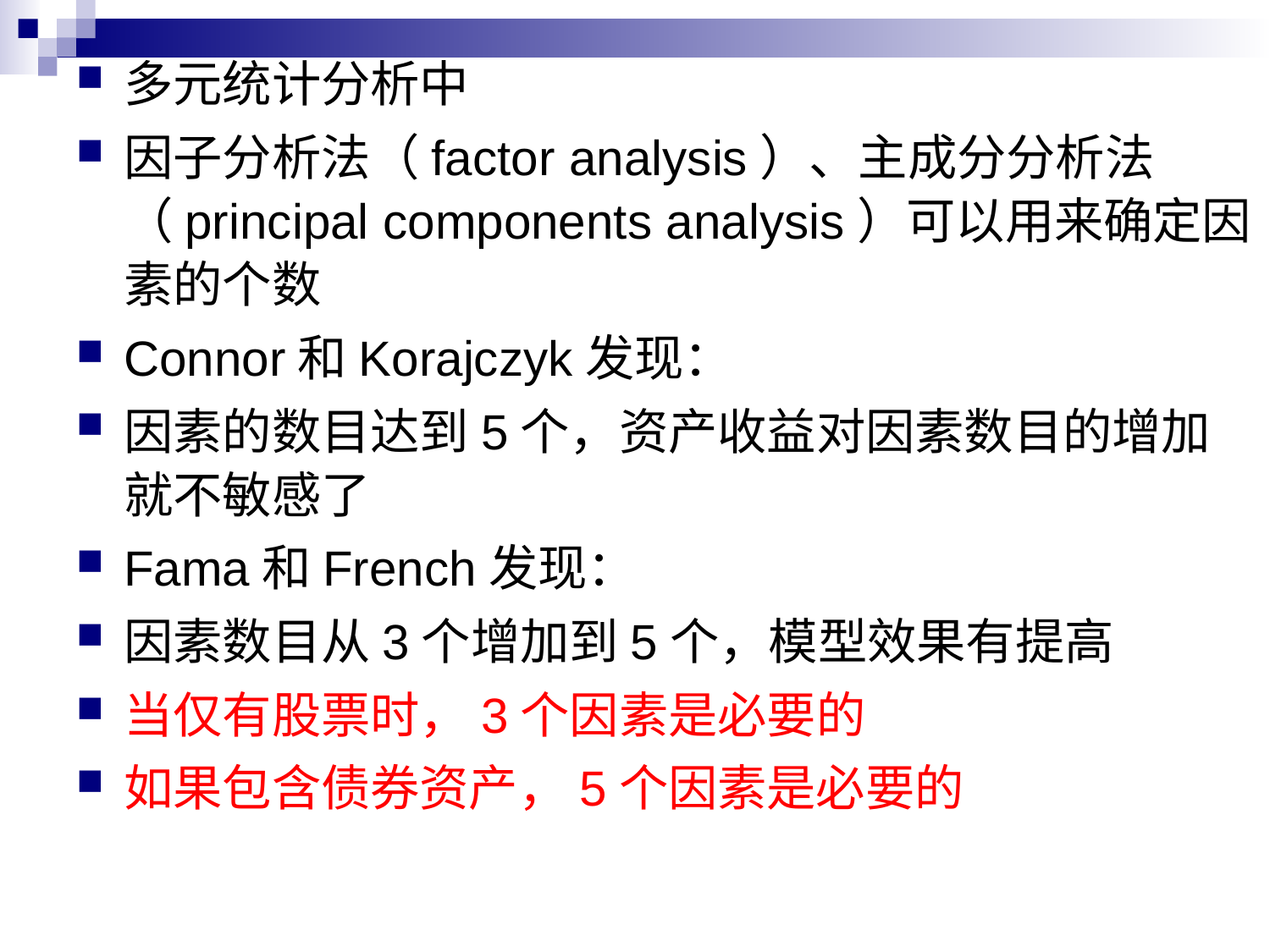

多元统计分析中
因子分析法（factor analysis）、主成分分析法（principal components analysis）可以用来确定因素的个数
Connor和Korajczyk发现：
因素的数目达到5个，资产收益对因素数目的增加就不敏感了
Fama和French发现：
因素数目从3个增加到5个，模型效果有提高
当仅有股票时，3个因素是必要的
如果包含债券资产，5个因素是必要的